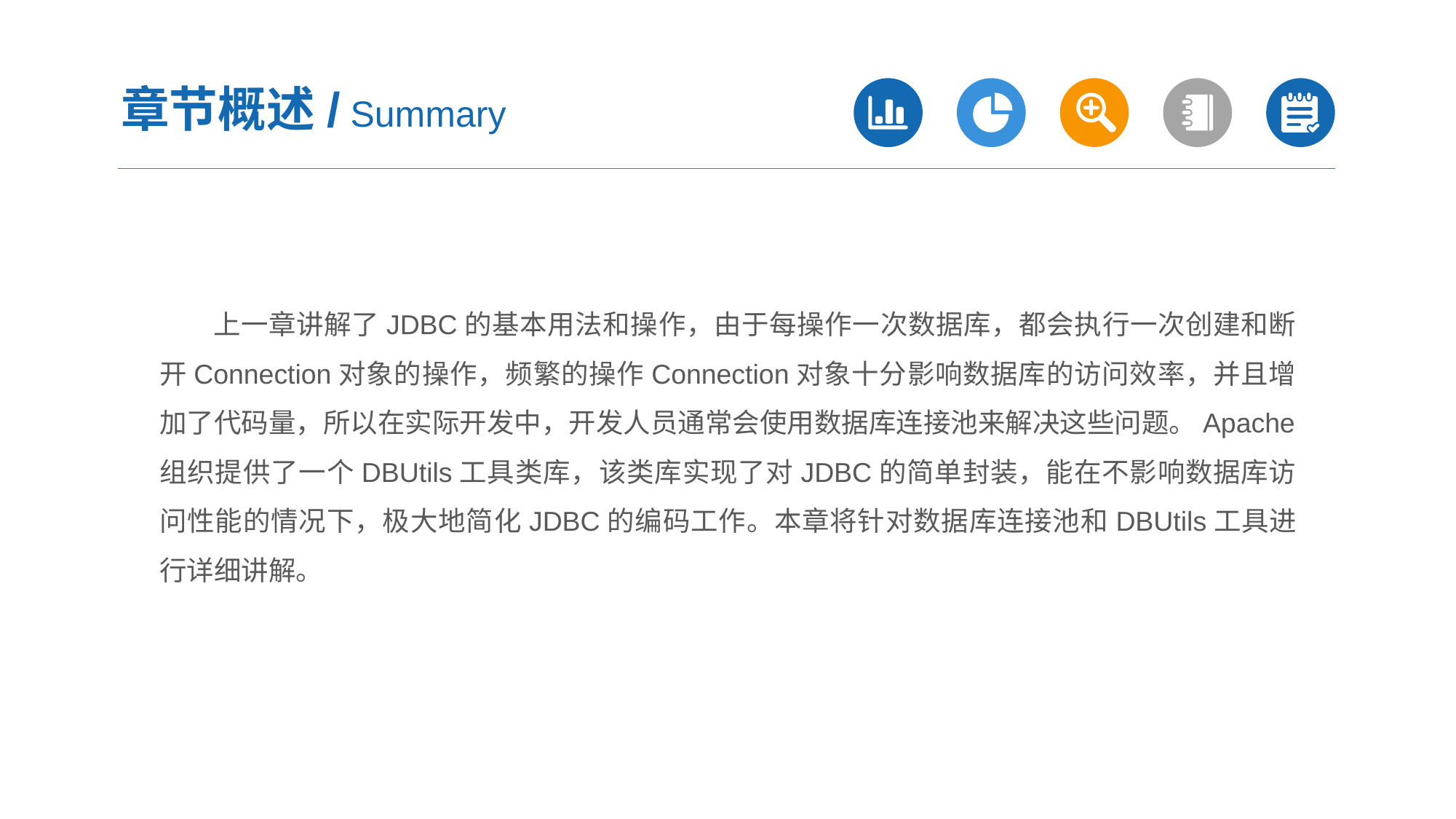

章节概述/ Summary
       上一章讲解了JDBC的基本用法和操作，由于每操作一次数据库，都会执行一次创建和断开Connection对象的操作，频繁的操作Connection对象十分影响数据库的访问效率，并且增加了代码量，所以在实际开发中，开发人员通常会使用数据库连接池来解决这些问题。Apache组织提供了一个DBUtils工具类库，该类库实现了对JDBC的简单封装，能在不影响数据库访问性能的情况下，极大地简化JDBC的编码工作。本章将针对数据库连接池和DBUtils工具进行详细讲解。